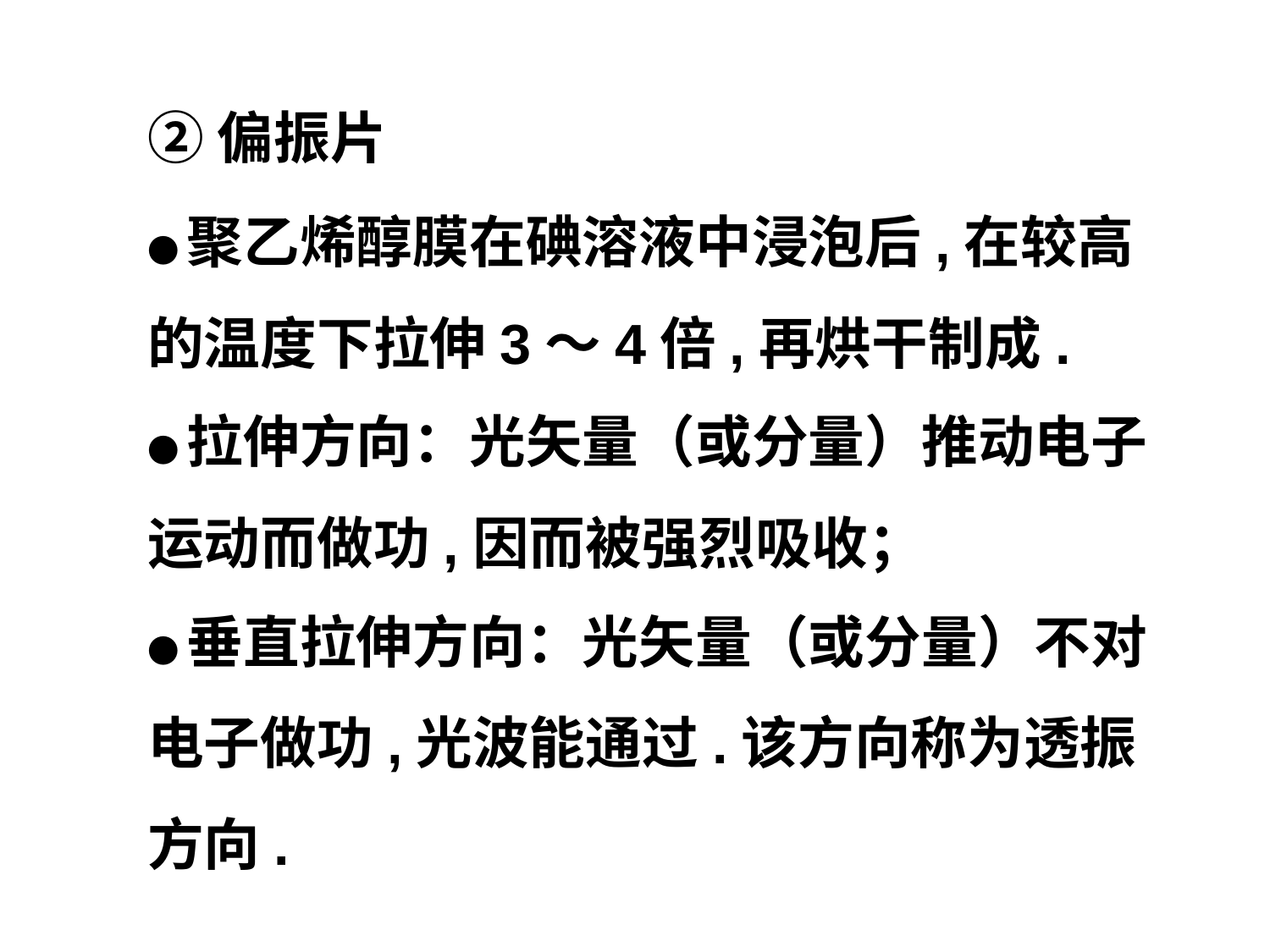

②偏振片
●聚乙烯醇膜在碘溶液中浸泡后,在较高的温度下拉伸3～4倍,再烘干制成.
●拉伸方向：光矢量（或分量）推动电子运动而做功,因而被强烈吸收；
●垂直拉伸方向：光矢量（或分量）不对电子做功,光波能通过.该方向称为透振方向.